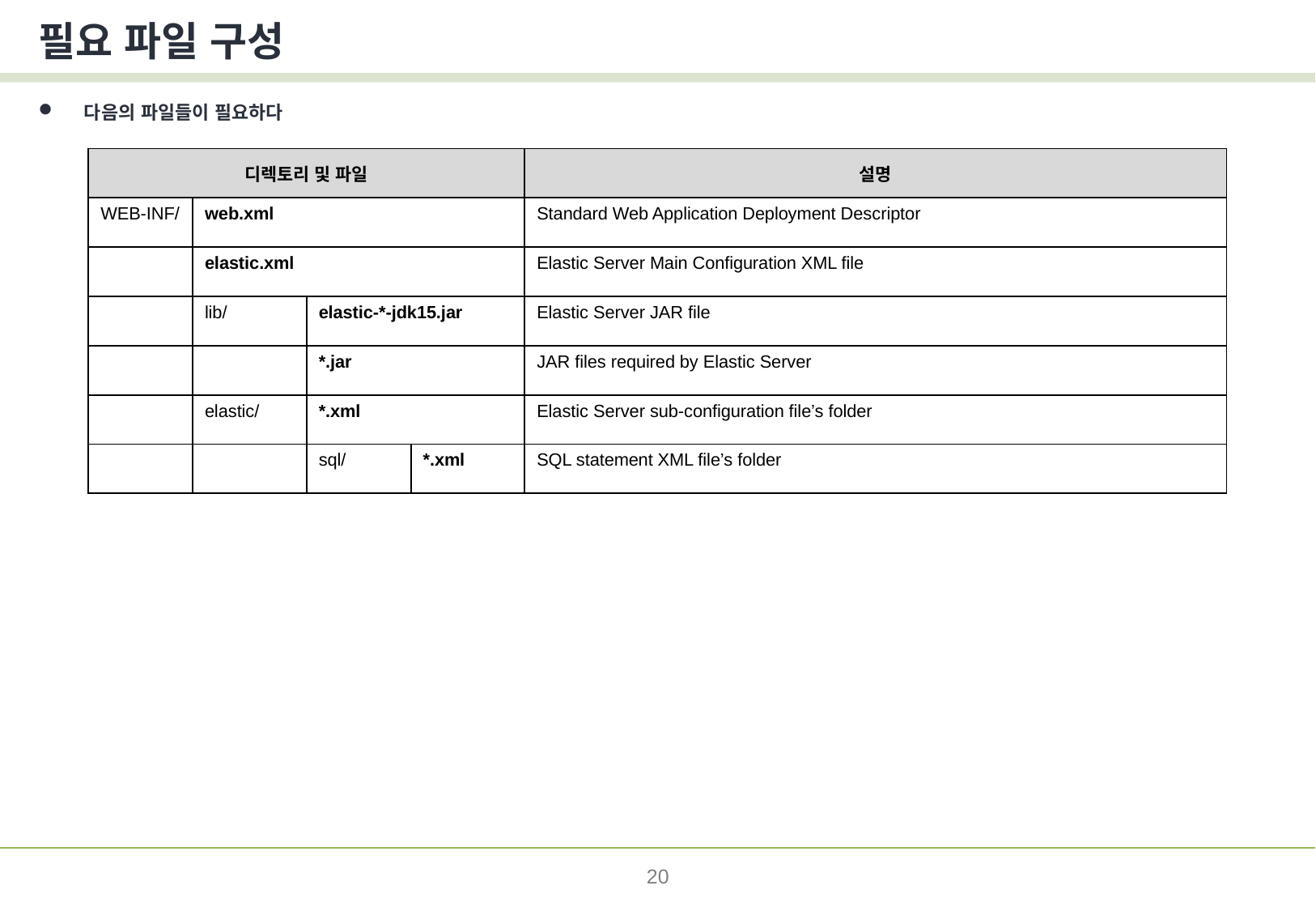

# 필요 파일 구성
다음의 파일들이 필요하다
| 디렉토리 및 파일 |  |  |  | 설명 |
| --- | --- | --- | --- | --- |
| WEB-INF/ | web.xml |  |  | Standard Web Application Deployment Descriptor |
|  | elastic.xml |  |  | Elastic Server Main Configuration XML file |
|  | lib/ | elastic-\*-jdk15.jar |  | Elastic Server JAR file |
|  |  | \*.jar |  | JAR files required by Elastic Server |
|  | elastic/ | \*.xml |  | Elastic Server sub-configuration file’s folder |
|  |  | sql/ | \*.xml | SQL statement XML file’s folder |
20